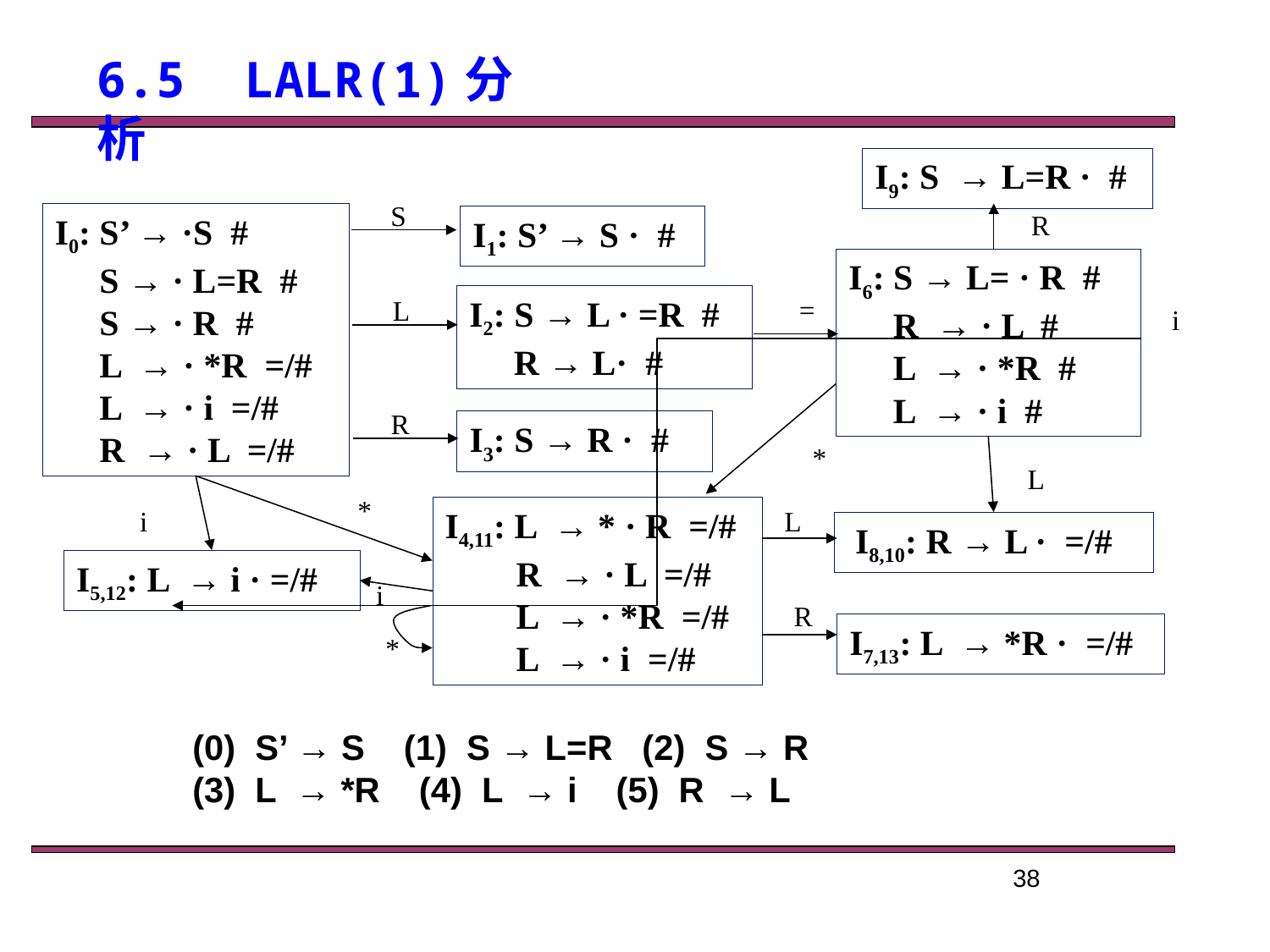

6.5  LALR(1)分析
I9: S  → L=R ·  #
S
R
I0: S’ → ·S  #
     S → · L=R  #
     S → · R  #
     L  → · *R  =/#
     L  → · i  =/#
     R  → · L  =/#
I1: S’ → S ·  #
I6: S → L= · R  #
     R  → · L  #
     L  → · *R  #
     L  → · i  #
I2: S → L · =R  #
     R → L·  #
=
L
i
R
I3: S → R ·  #
*
L
*
i
I4,11: L  → * · R  =/#
        R  → · L  =/#
        L  → · *R  =/#
        L  → · i  =/#
L
 I8,10: R → L ·  =/#
I5,12: L  → i · =/#
i
R

I7,13: L  → *R ·  =/#
*

(0)  S’ → S    (1)  S → L=R   (2)  S → R
(3)  L  → *R    (4)  L  → i    (5)  R  → L
38